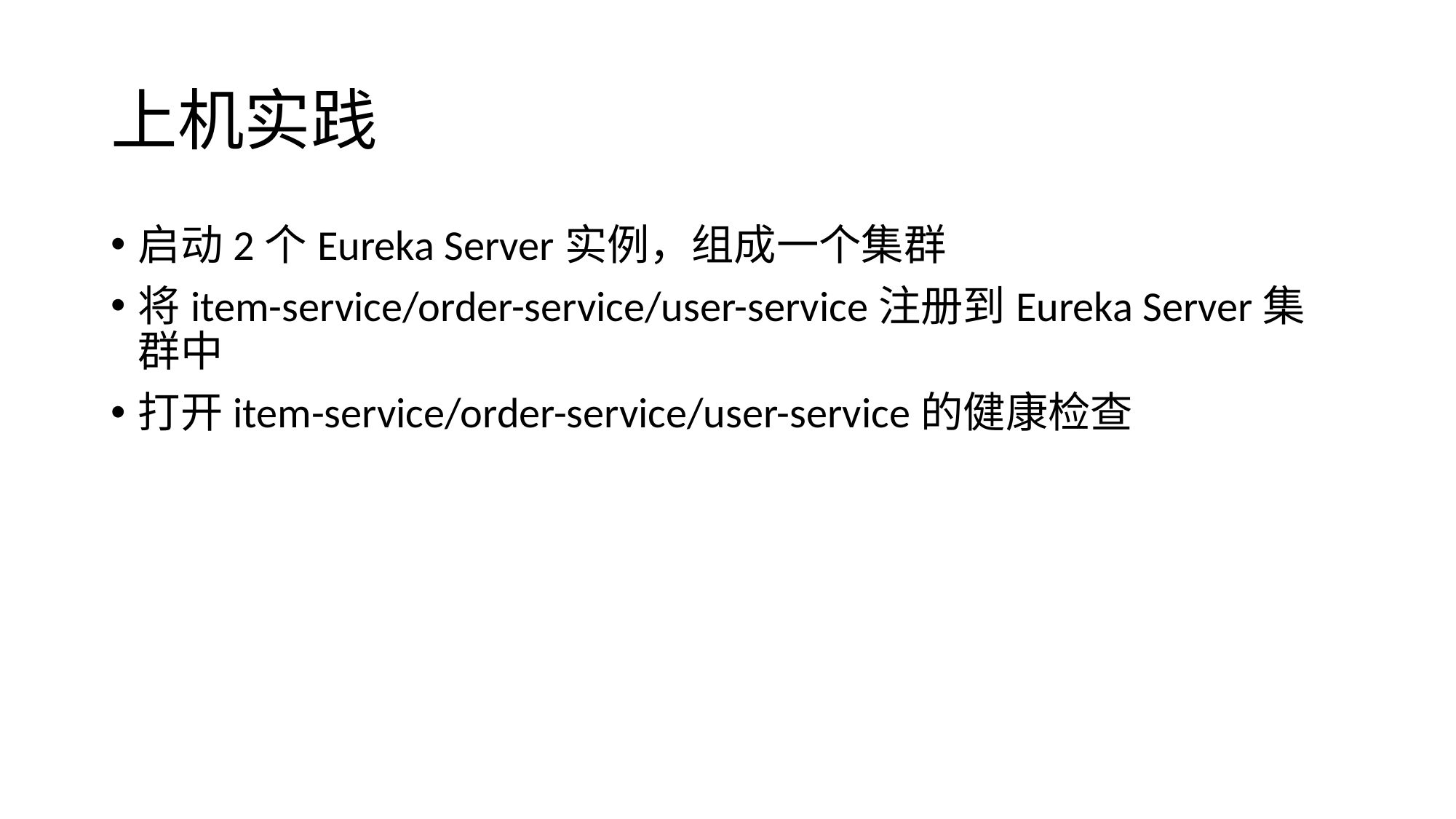

# 上机实践
启动2个Eureka Server实例，组成一个集群
将item-service/order-service/user-service注册到Eureka Server集群中
打开item-service/order-service/user-service的健康检查